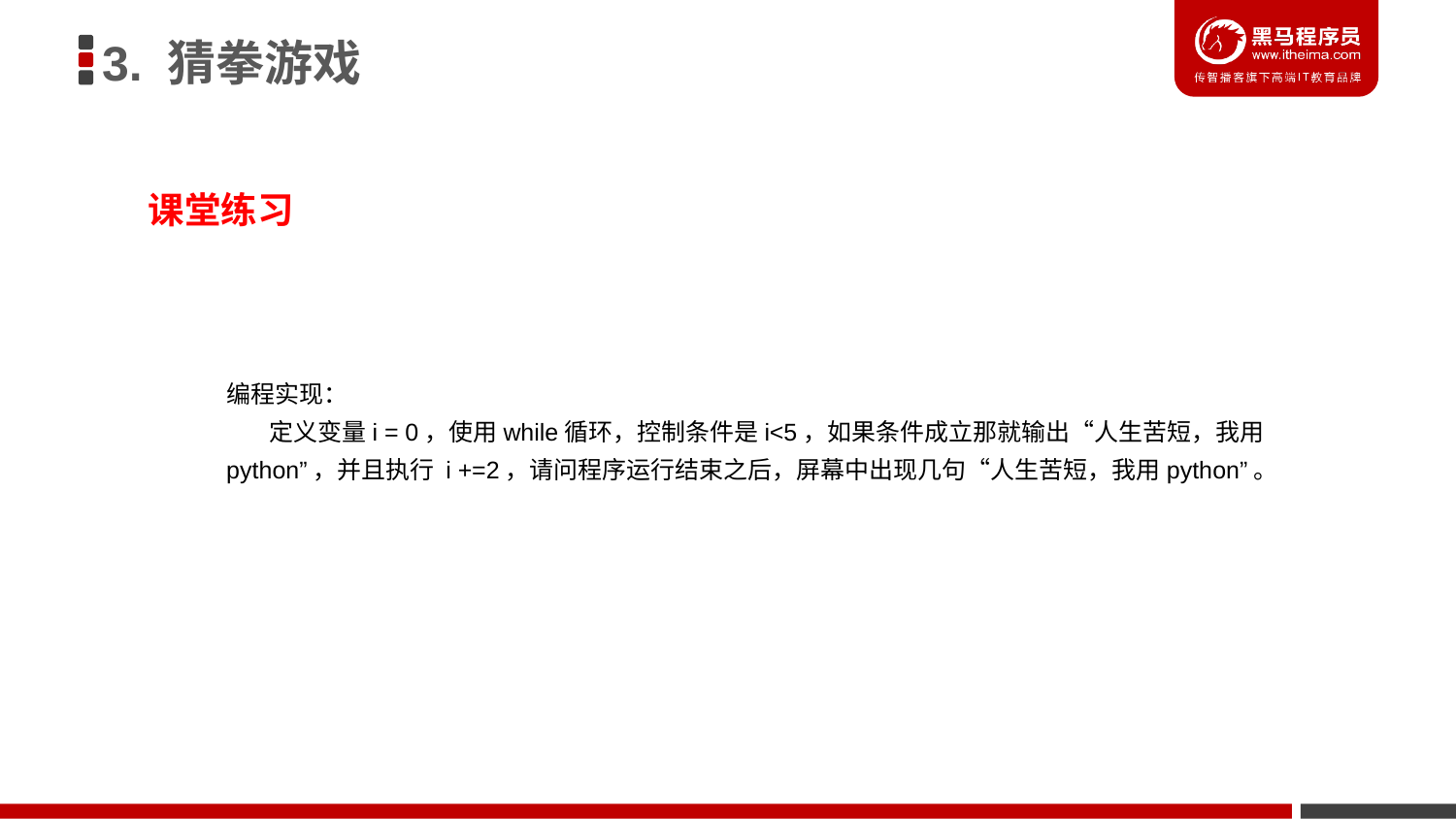

3. 猜拳游戏
课堂练习
编程实现：
       定义变量i = 0，使用while循环，控制条件是i<5，如果条件成立那就输出“人生苦短，我用python”，并且执行 i +=2，请问程序运行结束之后，屏幕中出现几句“人生苦短，我用python”。